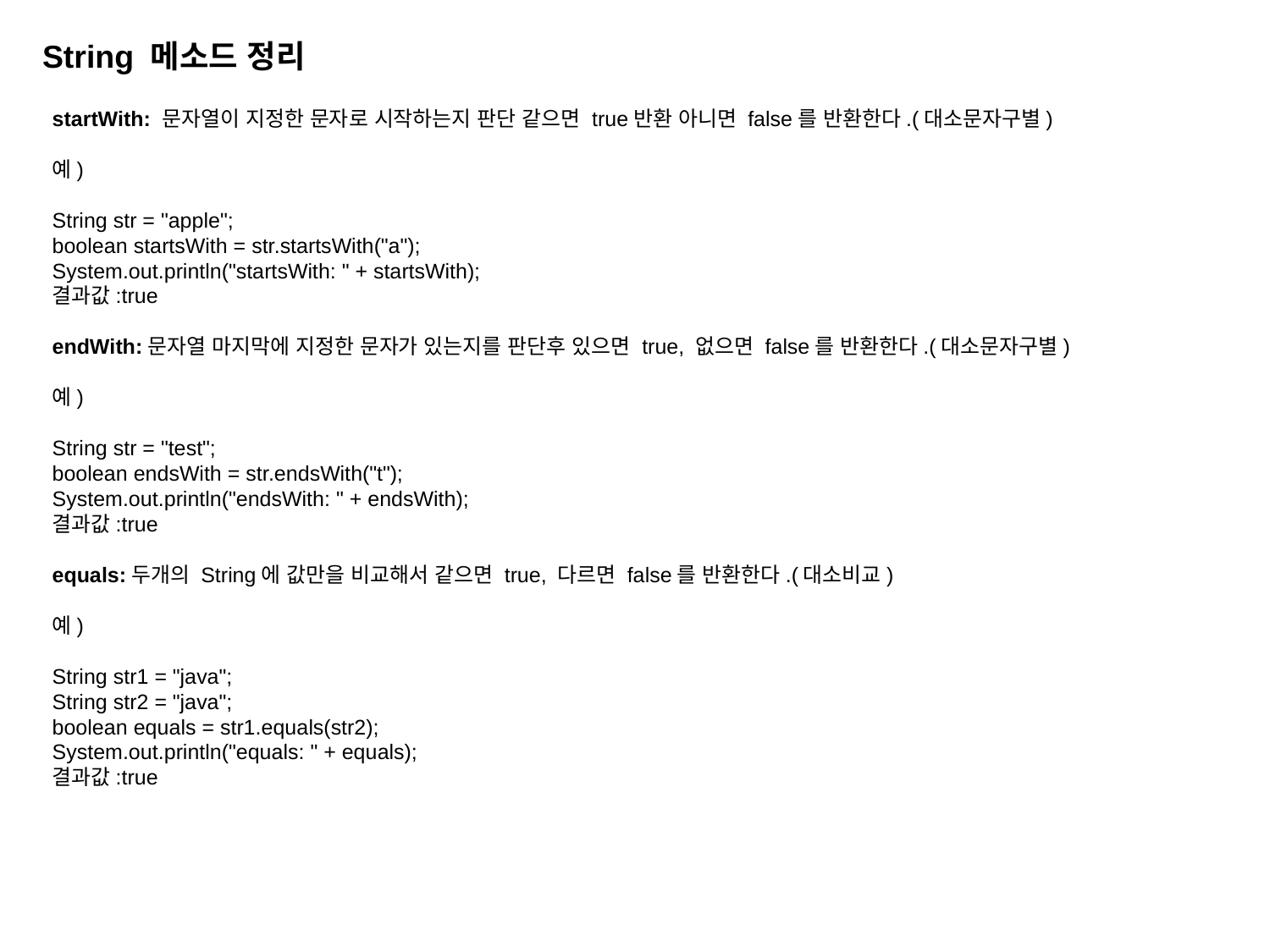

String 메소드 정리
startWith: 문자열이 지정한 문자로 시작하는지 판단 같으면 true반환 아니면 false를 반환한다.(대소문자구별)

예)

String str = "apple";
boolean startsWith = str.startsWith("a");
System.out.println("startsWith: " + startsWith);
결과값:true

endWith:문자열 마지막에 지정한 문자가 있는지를 판단후 있으면 true, 없으면 false를 반환한다.(대소문자구별)

예)

String str = "test";
boolean endsWith = str.endsWith("t");
System.out.println("endsWith: " + endsWith);
결과값:true

equals:두개의 String에 값만을 비교해서 같으면 true, 다르면 false를 반환한다.(대소비교)

예)

String str1 = "java";
String str2 = "java";
boolean equals = str1.equals(str2);
System.out.println("equals: " + equals);
결과값:true